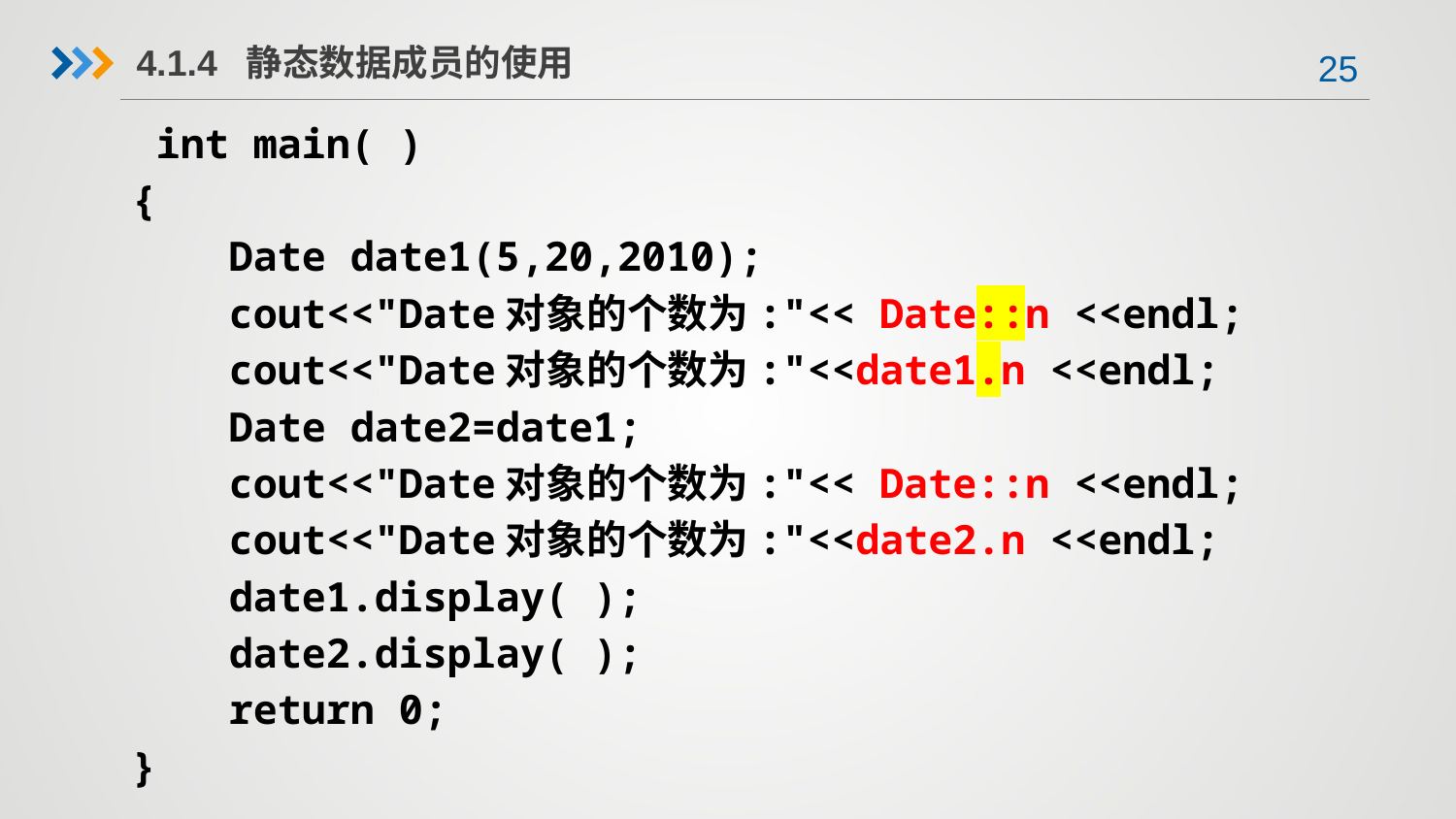

4.1.4  静态数据成员的使用
 int main( )
{
    Date date1(5,20,2010);
    cout<<"Date对象的个数为:"<< Date::n <<endl;
    cout<<"Date对象的个数为:"<<date1.n <<endl;
    Date date2=date1;
    cout<<"Date对象的个数为:"<< Date::n <<endl;
    cout<<"Date对象的个数为:"<<date2.n <<endl;
    date1.display( );
    date2.display( );
    return 0;
}